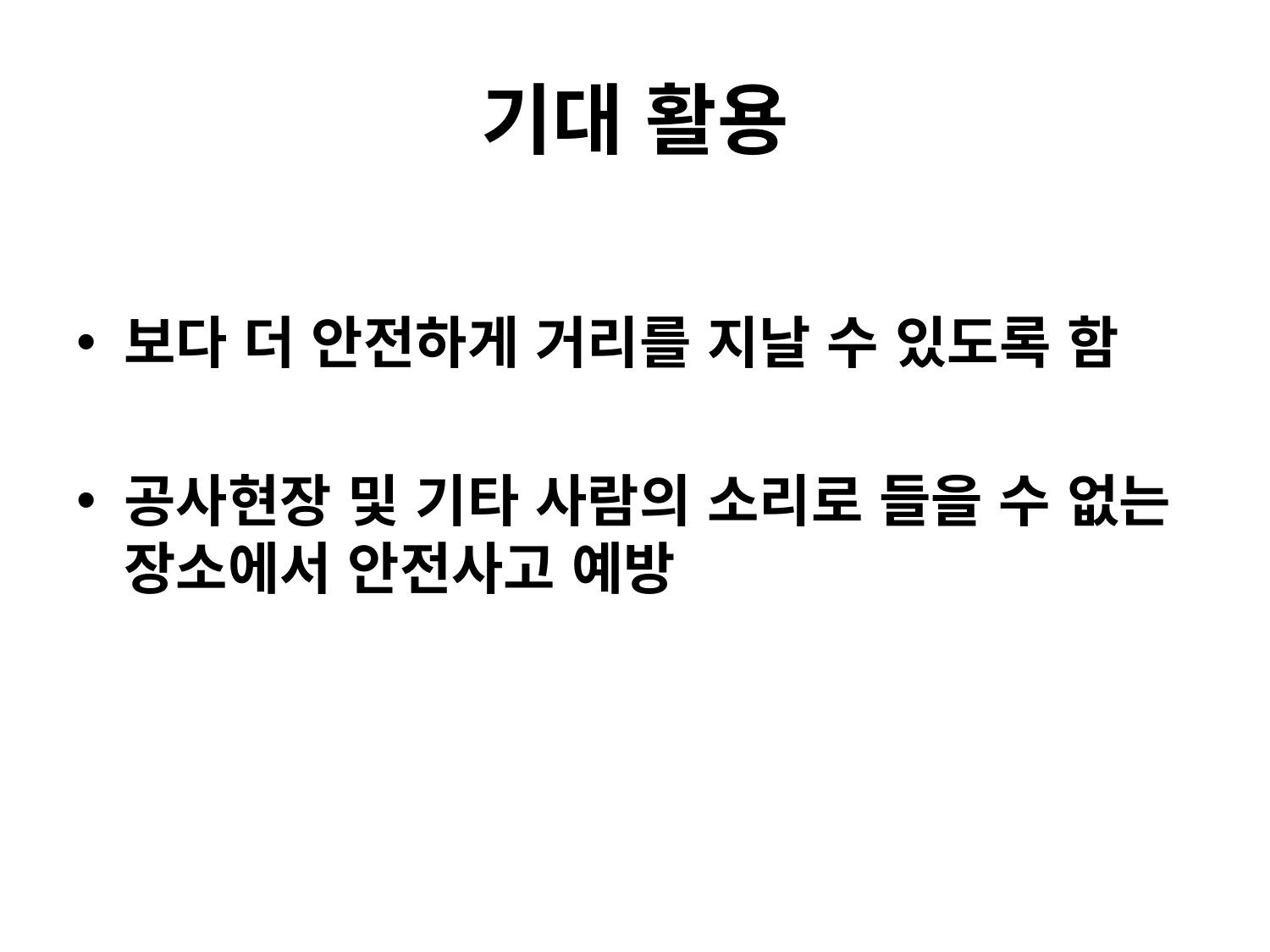

# 기대 활용

보다 더 안전하게 거리를 지날 수 있도록 함

공사현장 및 기타 사람의 소리로 들을 수 없는 장소에서 안전사고 예방